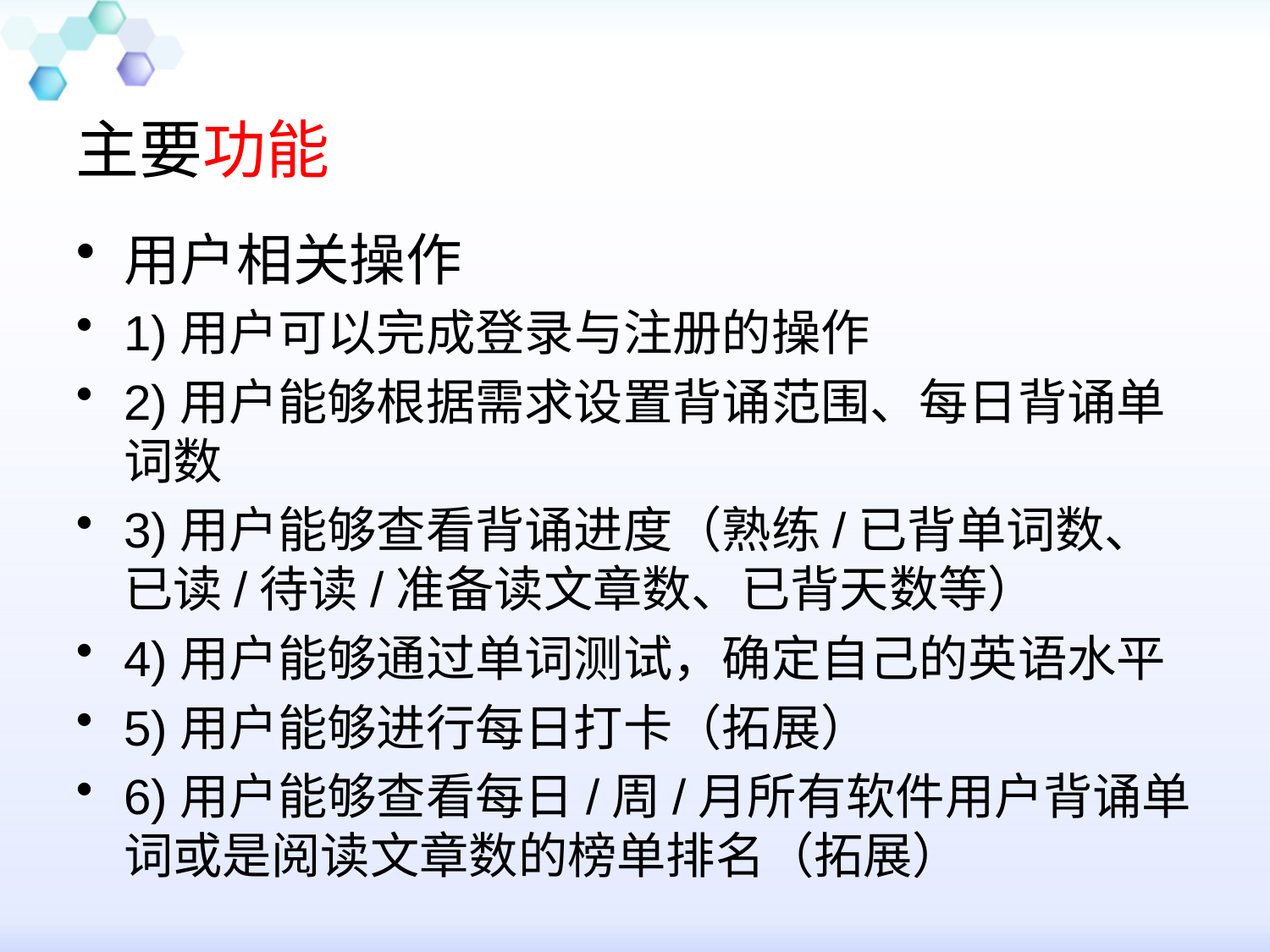

# 主要功能
用户相关操作
1)用户可以完成登录与注册的操作
2)用户能够根据需求设置背诵范围、每日背诵单词数
3)用户能够查看背诵进度（熟练/已背单词数、已读/待读/准备读文章数、已背天数等）
4)用户能够通过单词测试，确定自己的英语水平
5)用户能够进行每日打卡（拓展）
6)用户能够查看每日/周/月所有软件用户背诵单词或是阅读文章数的榜单排名（拓展）